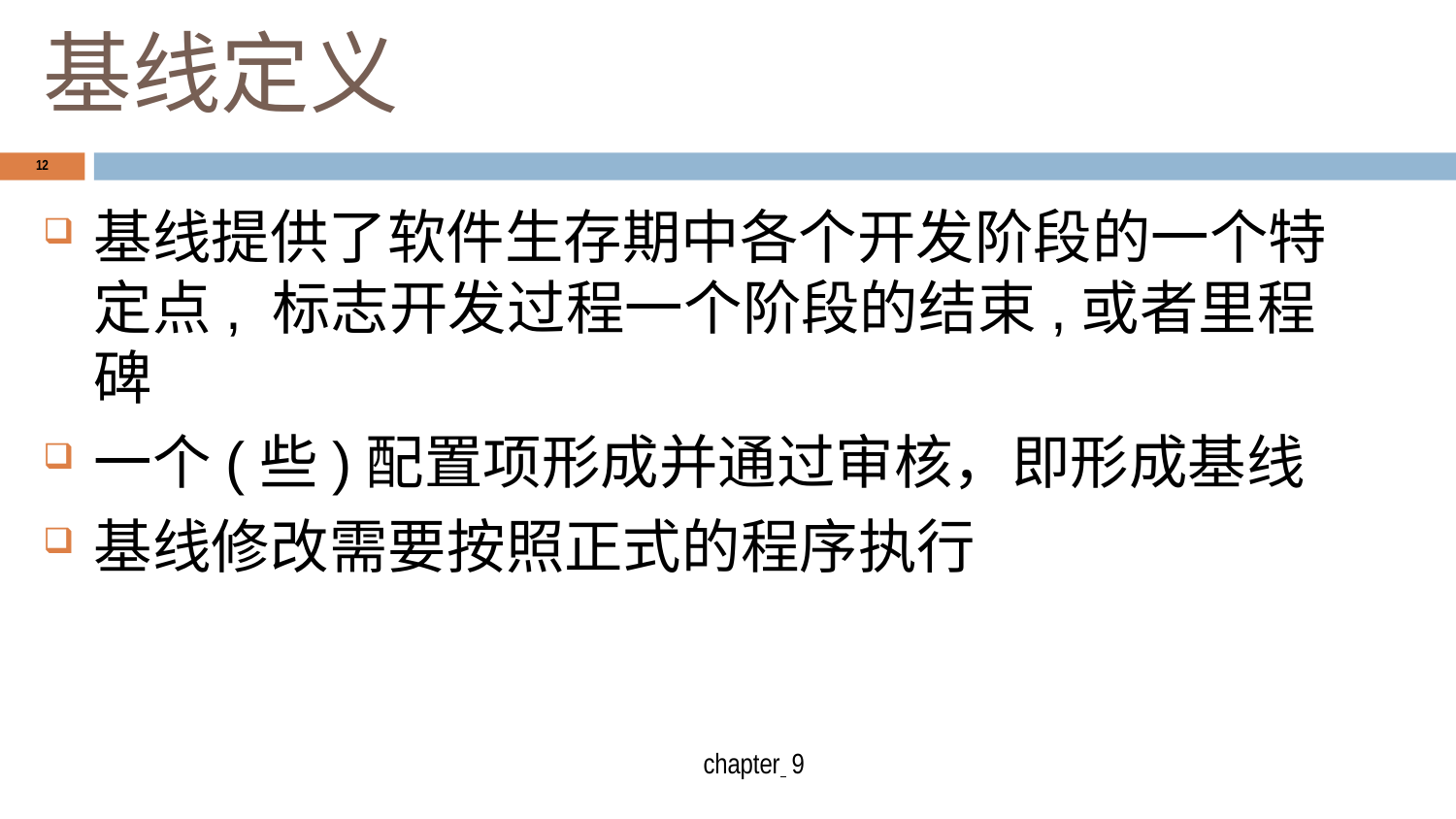

# 基线定义
12
基线提供了软件生存期中各个开发阶段的一个特 定点, 标志开发过程一个阶段的结束,或者里程碑
一个(些)配置项形成并通过审核，即形成基线
基线修改需要按照正式的程序执行
chapter 9